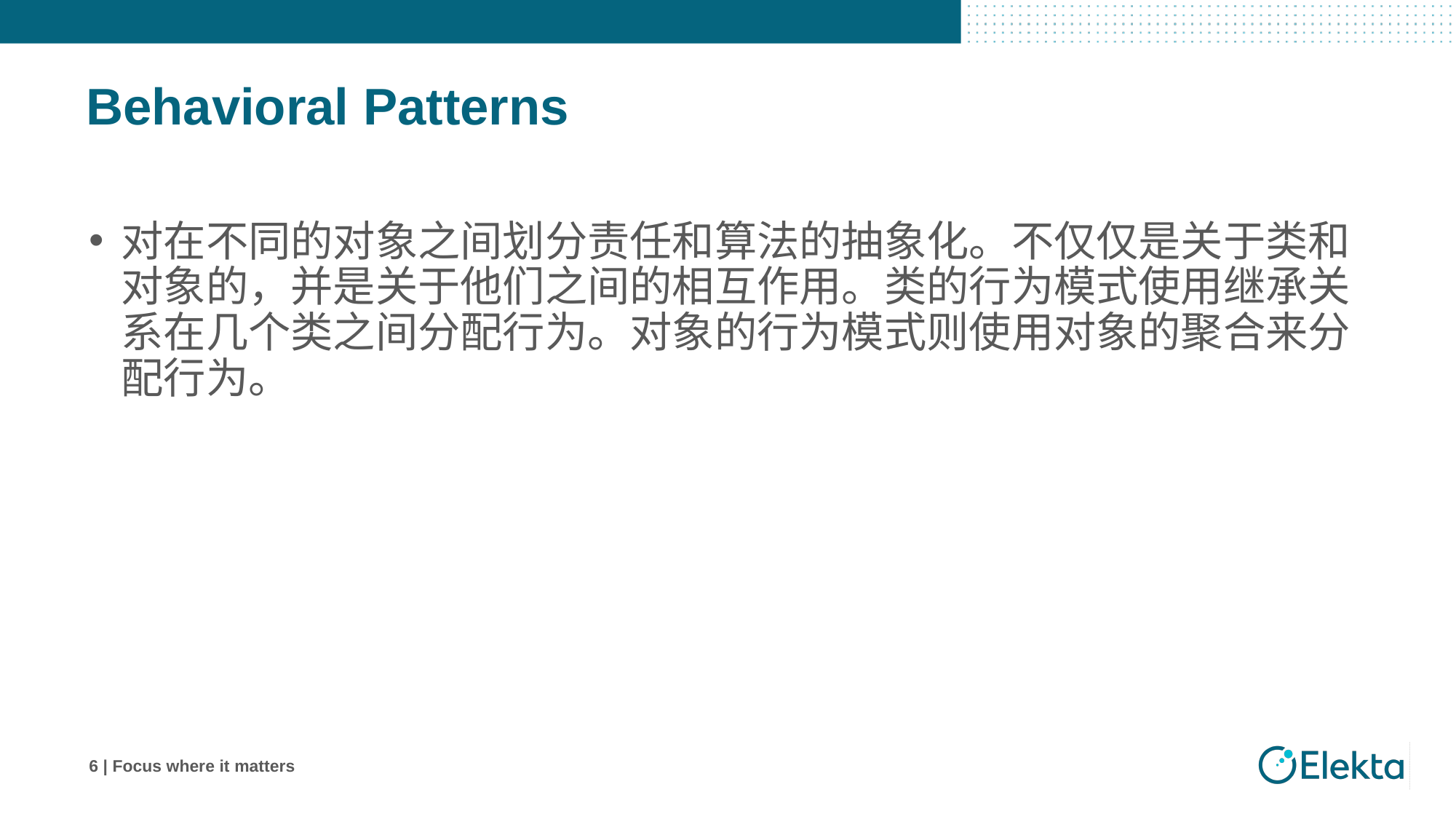

# Behavioral Patterns

对在不同的对象之间划分责任和算法的抽象化。不仅仅是关于类和对象的，并是关于他们之间的相互作用。类的行为模式使用继承关系在几个类之间分配行为。对象的行为模式则使用对象的聚合来分配行为。